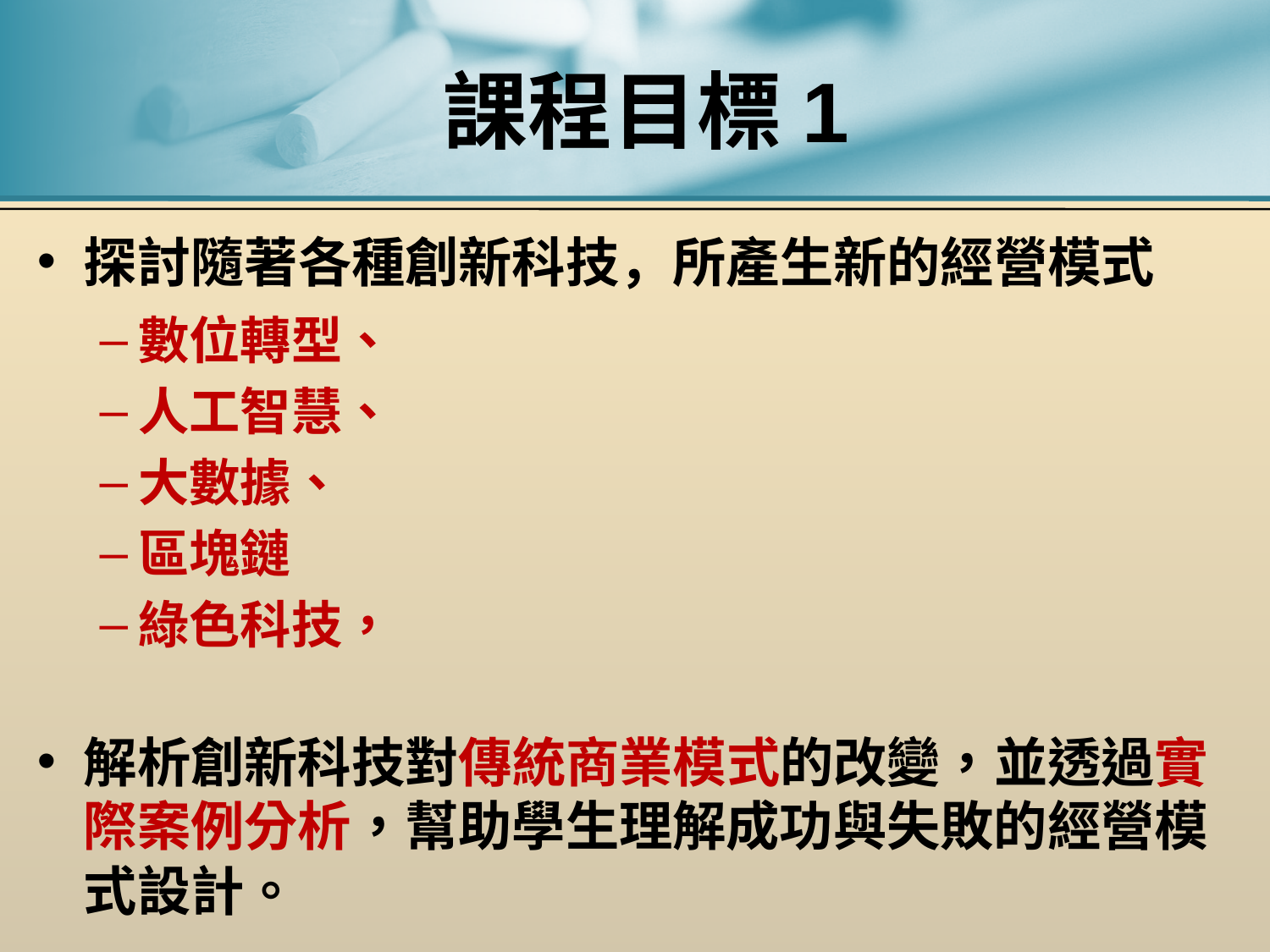

# 課程目標1
探討隨著各種創新科技，所產生新的經營模式
數位轉型、
人工智慧、
大數據、
區塊鏈
綠色科技，

解析創新科技對傳統商業模式的改變，並透過實際案例分析，幫助學生理解成功與失敗的經營模式設計。